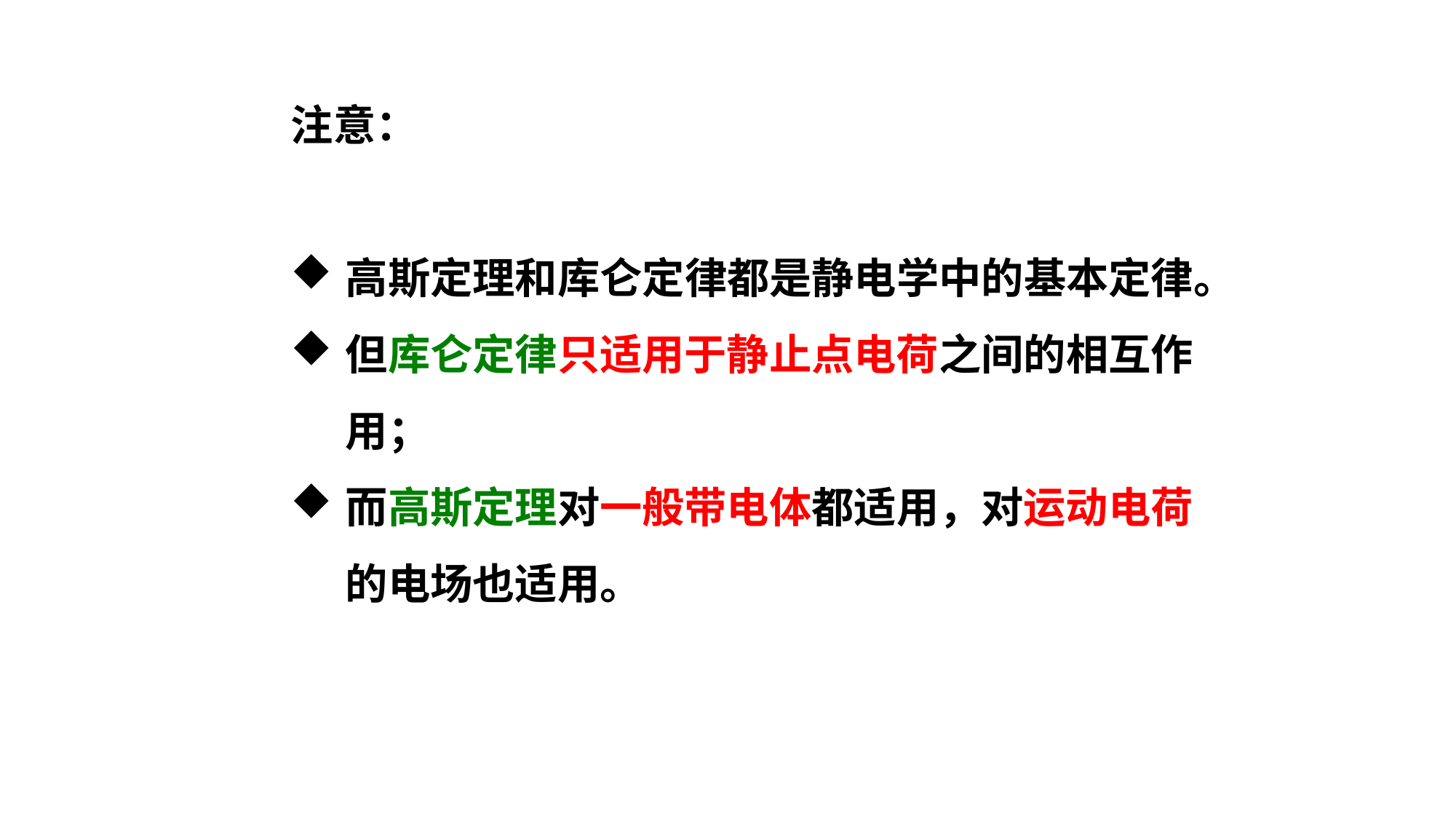

注意：

高斯定理和库仑定律都是静电学中的基本定律。
但库仑定律只适用于静止点电荷之间的相互作用；
而高斯定理对一般带电体都适用，对运动电荷的电场也适用。